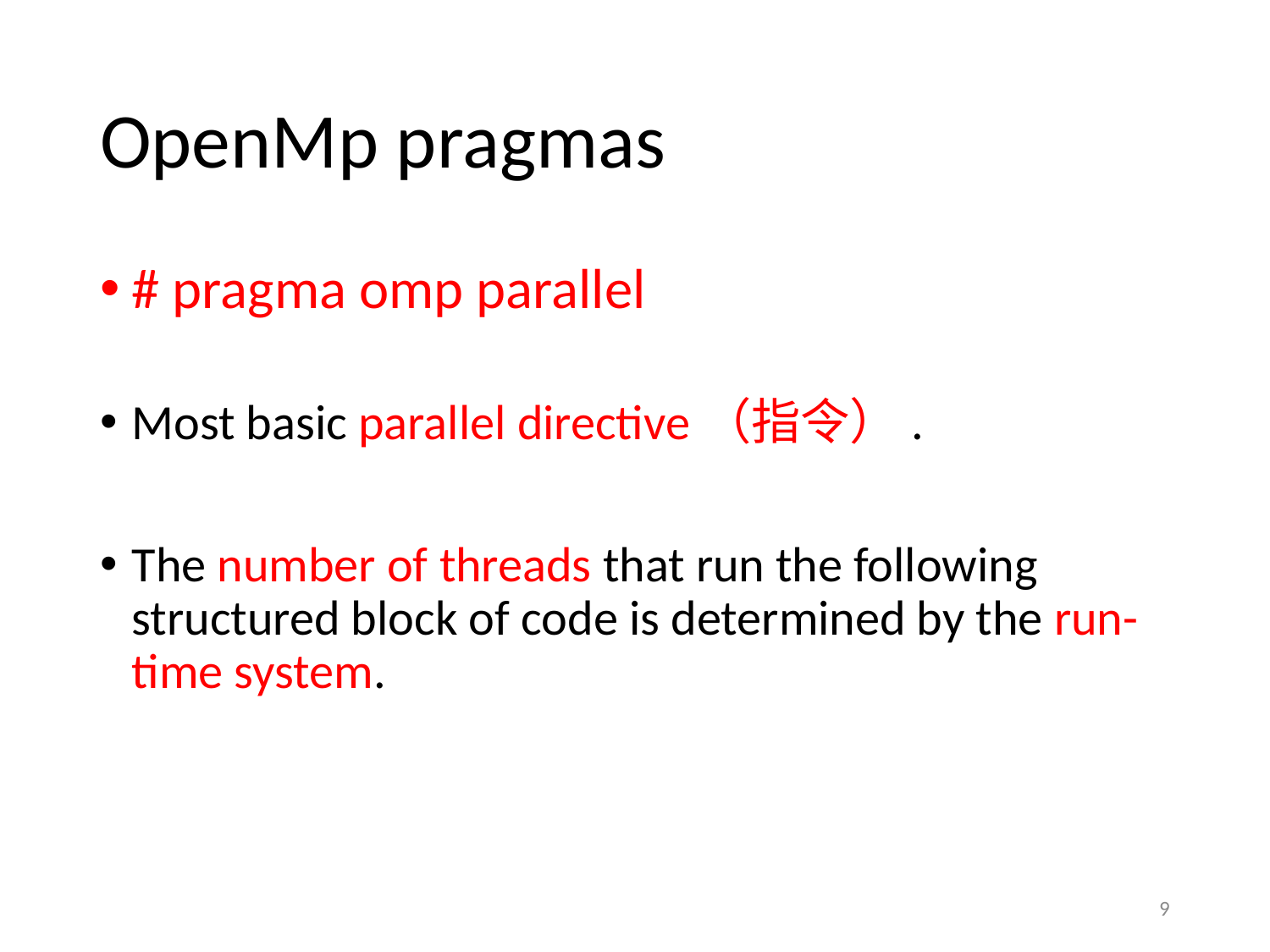

# OpenMp pragmas
# pragma omp parallel
Most basic parallel directive（指令）.

The number of threads that run the following structured block of code is determined by the run-time system.
9